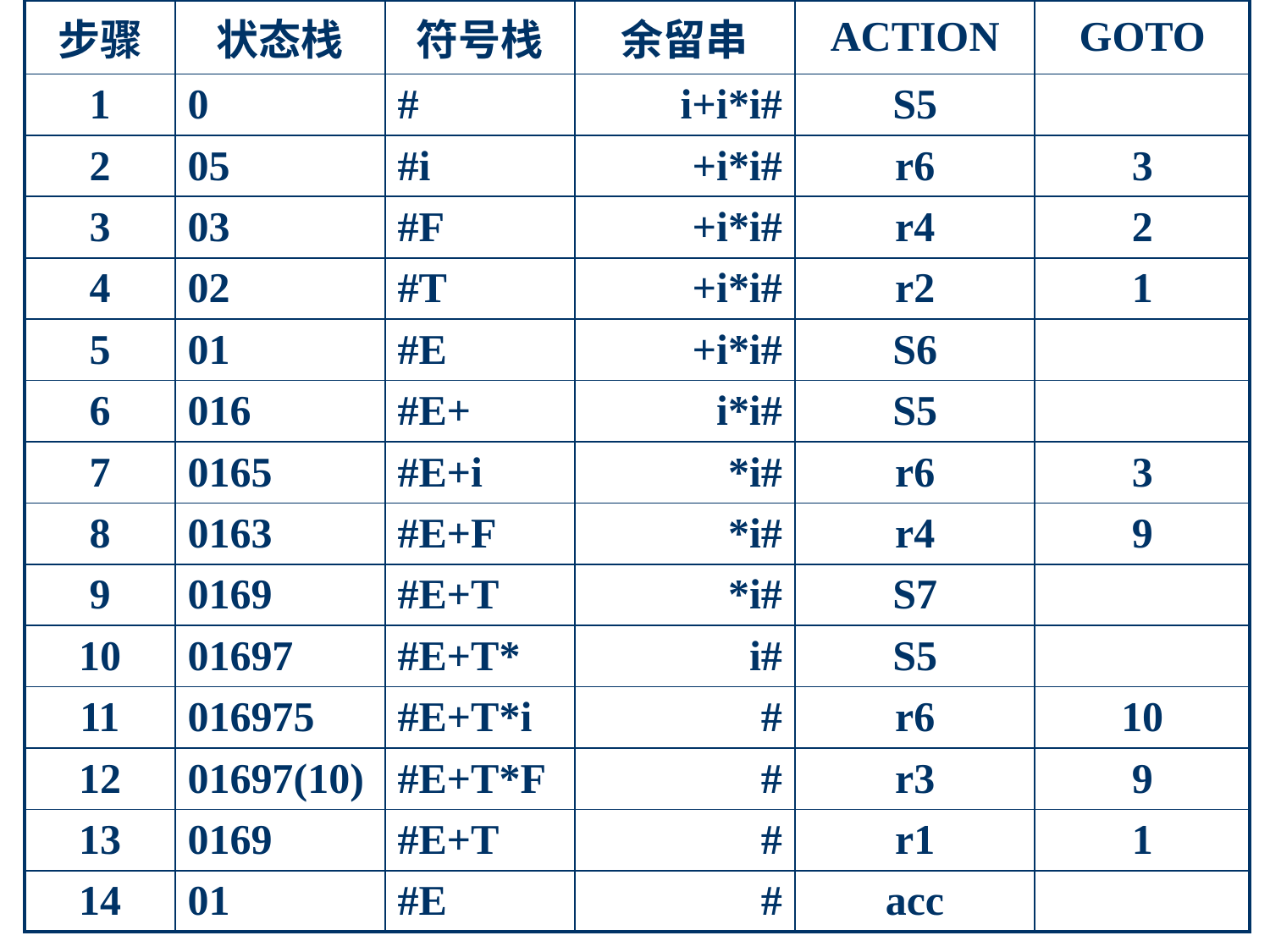

| 步骤 | 状态栈 | 符号栈 | 余留串 | ACTION | GOTO |
| --- | --- | --- | --- | --- | --- |
| 1 | 0 | # | i+i\*i# | S5 |  |
| 2 | 05 | #i | +i\*i# | r6 | 3 |
| 3 | 03 | #F | +i\*i# | r4 | 2 |
| 4 | 02 | #T | +i\*i# | r2 | 1 |
| 5 | 01 | #E | +i\*i# | S6 |  |
| 6 | 016 | #E+ | i\*i# | S5 |  |
| 7 | 0165 | #E+i | \*i# | r6 | 3 |
| 8 | 0163 | #E+F | \*i# | r4 | 9 |
| 9 | 0169 | #E+T | \*i# | S7 |  |
| 10 | 01697 | #E+T\* | i# | S5 |  |
| 11 | 016975 | #E+T\*i | # | r6 | 10 |
| 12 | 01697(10) | #E+T\*F | # | r3 | 9 |
| 13 | 0169 | #E+T | # | r1 | 1 |
| 14 | 01 | #E | # | acc |  |